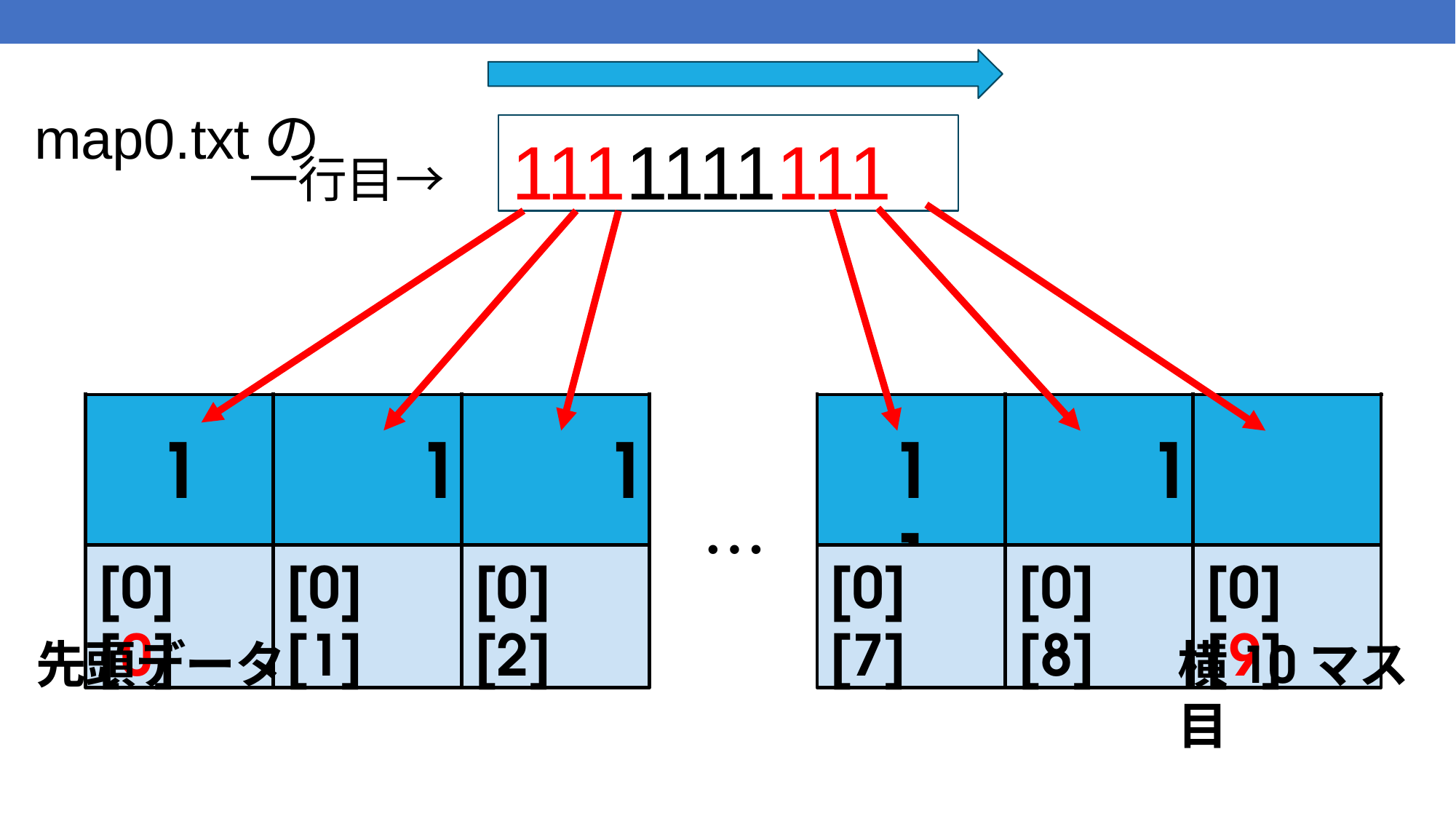

# 一行目→	1111111111

map0.txtの

1	1	1
1	1	1
⋯
[0]	[0]
[0]	[1]
[0]	[2]
[0]	[7]
[0]	[8]
[0]	[9]
先頭データ
横10マス目